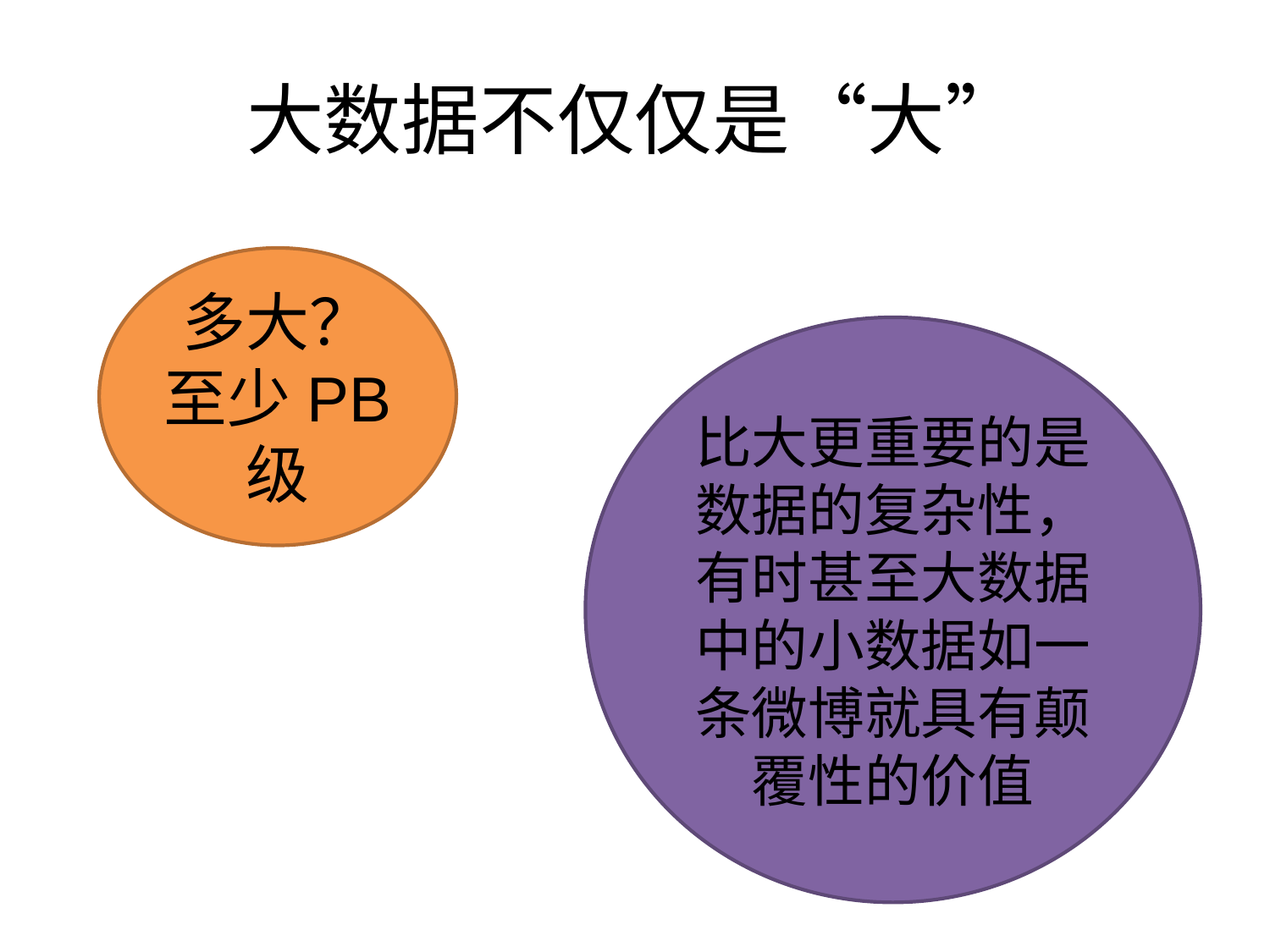

# 大数据不仅仅是“大”
多大？
至少PB 级
比大更重要的是数据的复杂性，有时甚至大数据中的小数据如一条微博就具有颠覆性的价值